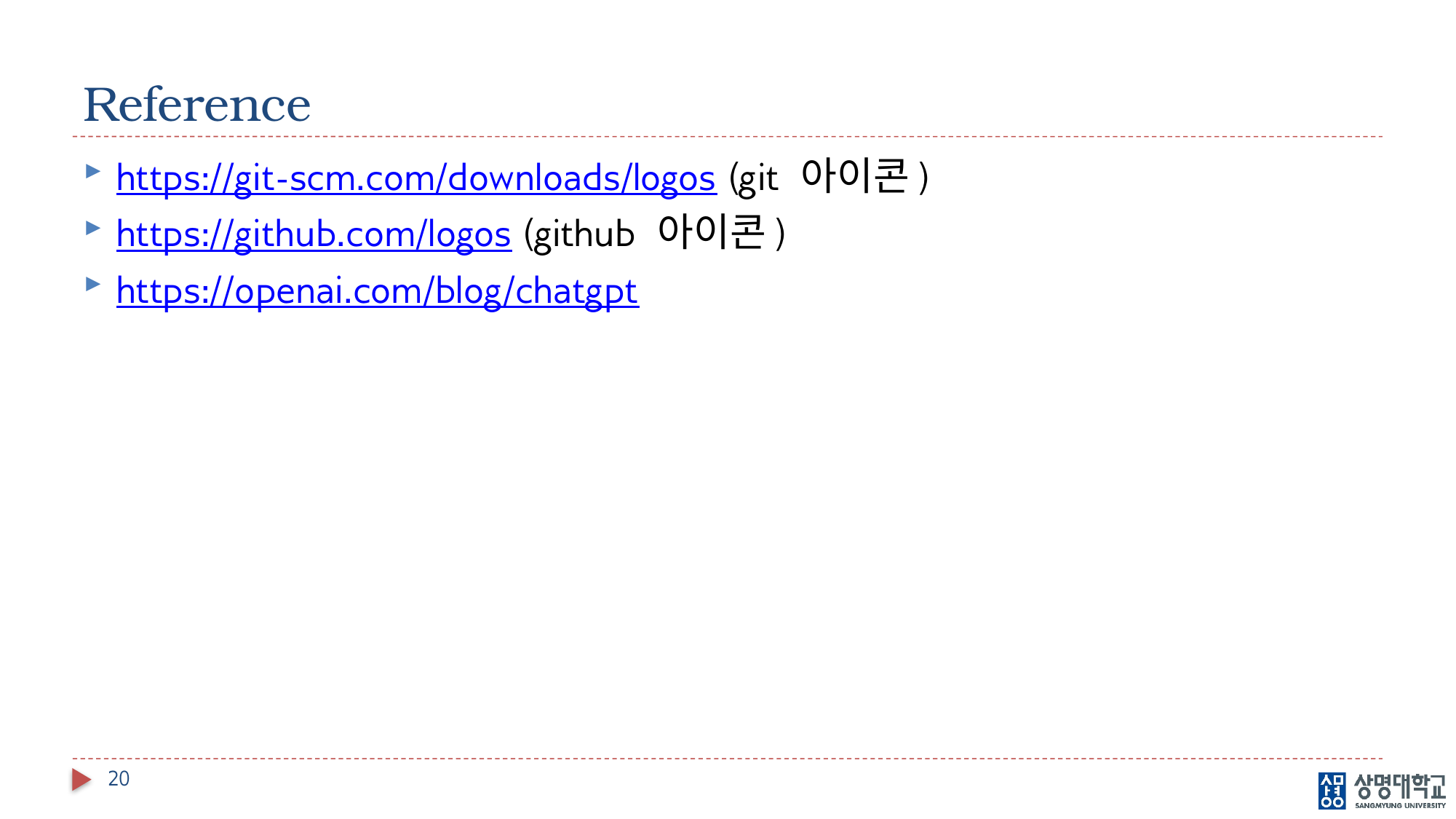

# Reference

https://git-scm.com/downloads/logos (git 아이콘)
https://github.com/logos (github 아이콘)
https://openai.com/blog/chatgpt

20